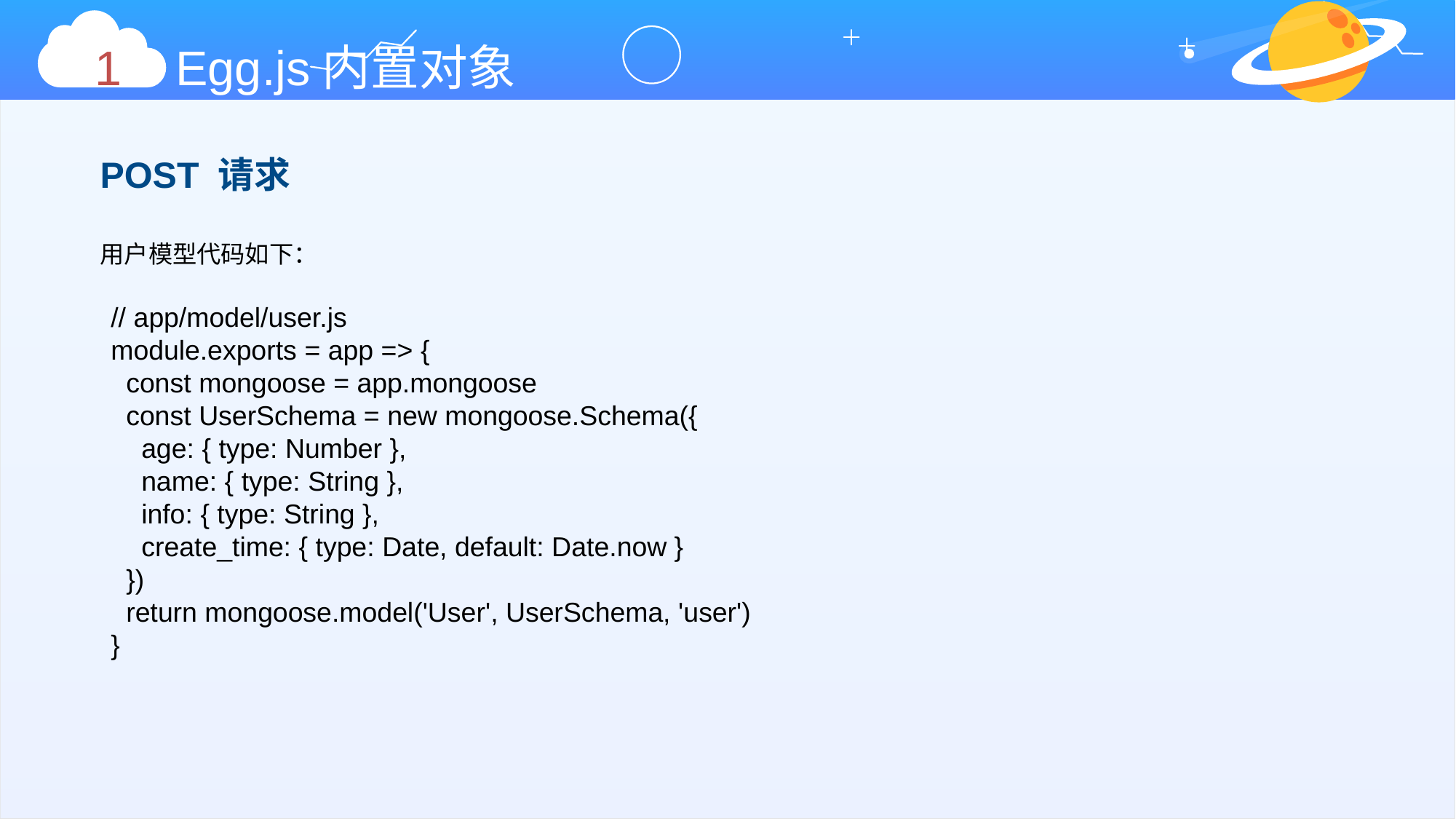

1    Egg.js内置对象
POST 请求
用户模型代码如下：
// app/model/user.js
module.exports = app => {
  const mongoose = app.mongoose
  const UserSchema = new mongoose.Schema({
    age: { type: Number },
    name: { type: String },
    info: { type: String },
    create_time: { type: Date, default: Date.now }
  })
  return mongoose.model('User', UserSchema, 'user')
}